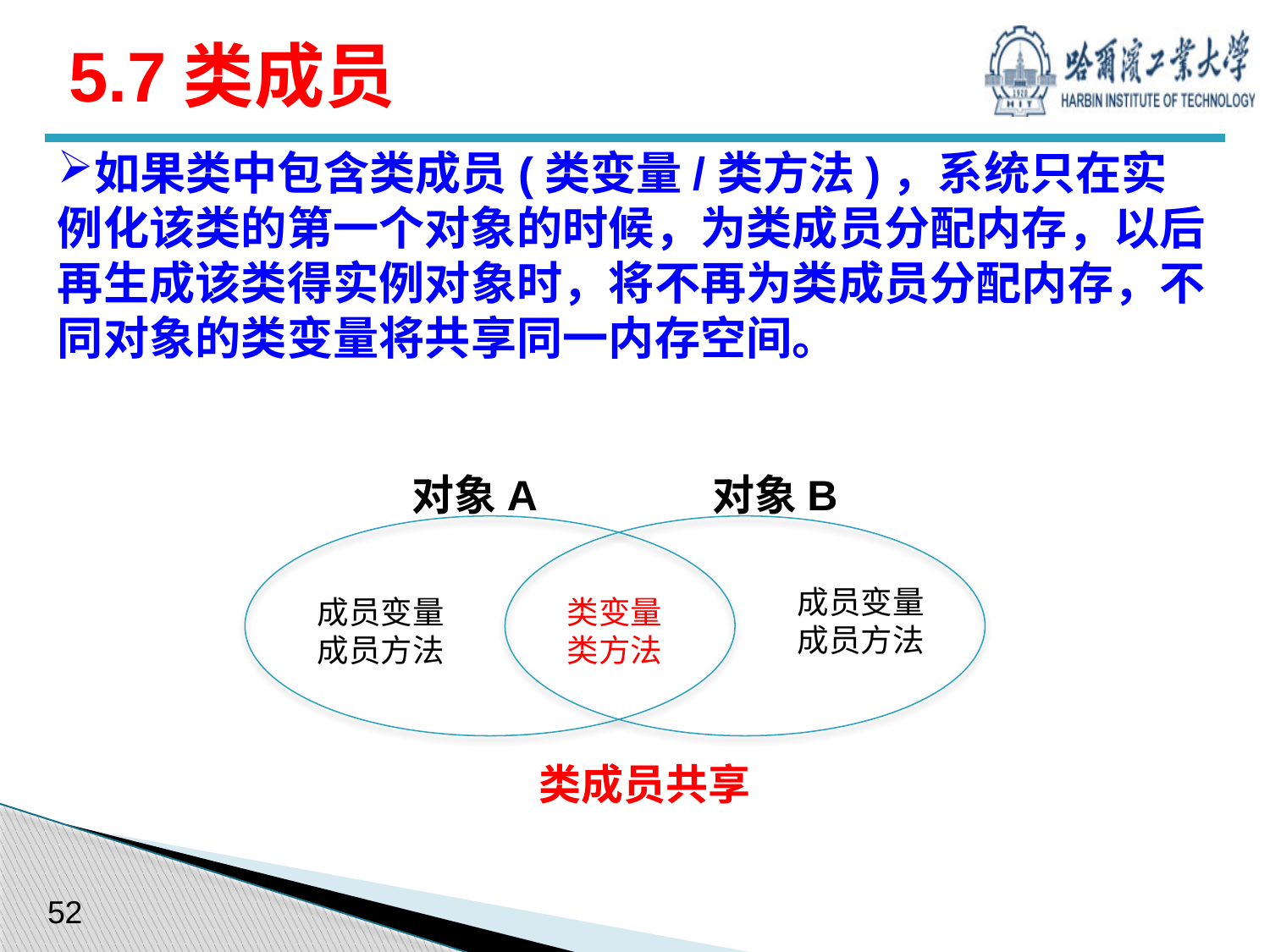

# 5.7类成员
如果类中包含类成员(类变量/类方法)，系统只在实例化该类的第一个对象的时候，为类成员分配内存，以后再生成该类得实例对象时，将不再为类成员分配内存，不同对象的类变量将共享同一内存空间。
对象A
对象B

成员变量
成员方法
成员变量
成员方法
类变量
类方法
类成员共享